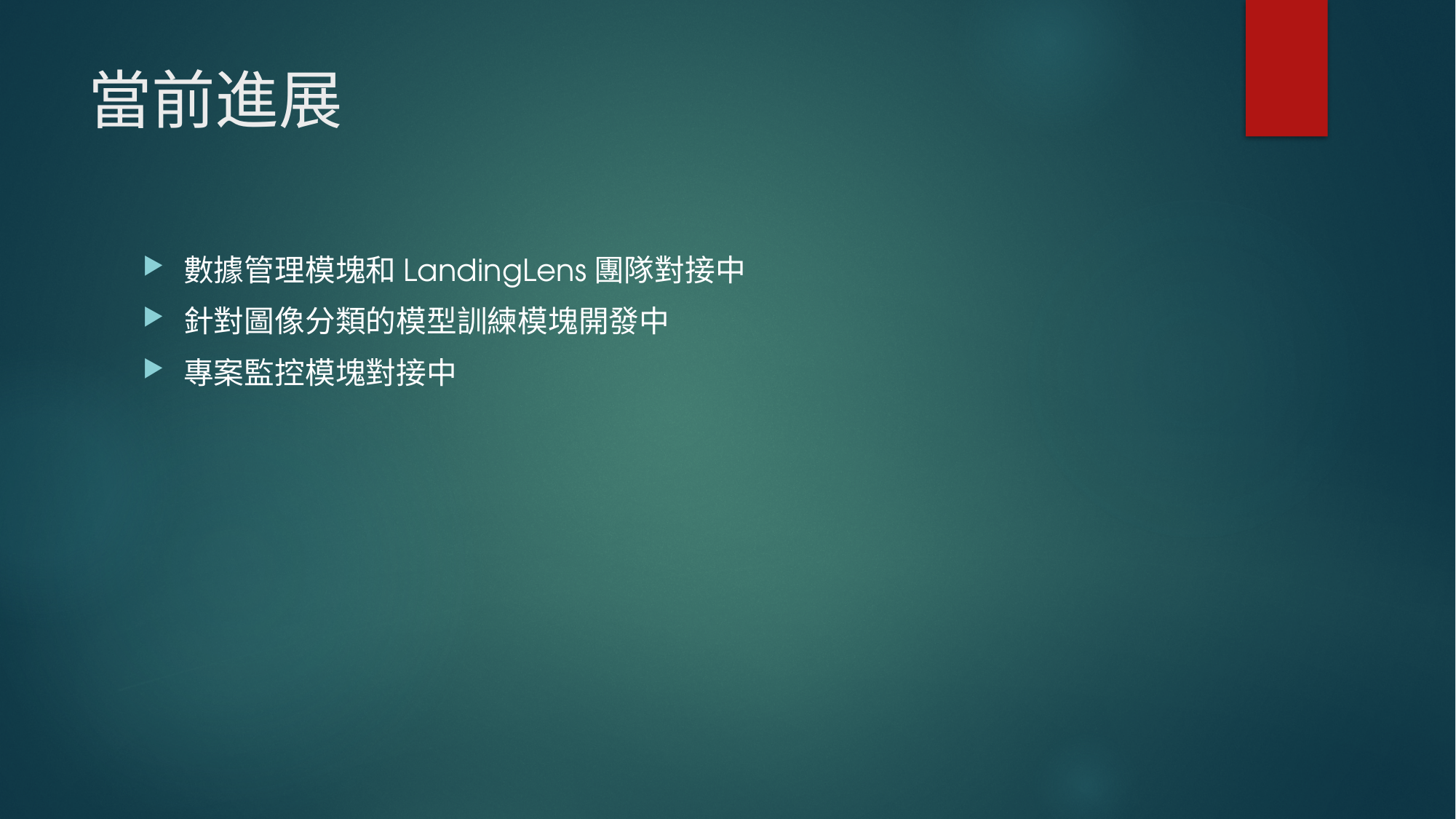

# 當前進展
數據管理模塊和LandingLens團隊對接中
針對圖像分類的模型訓練模塊開發中
專案監控模塊對接中